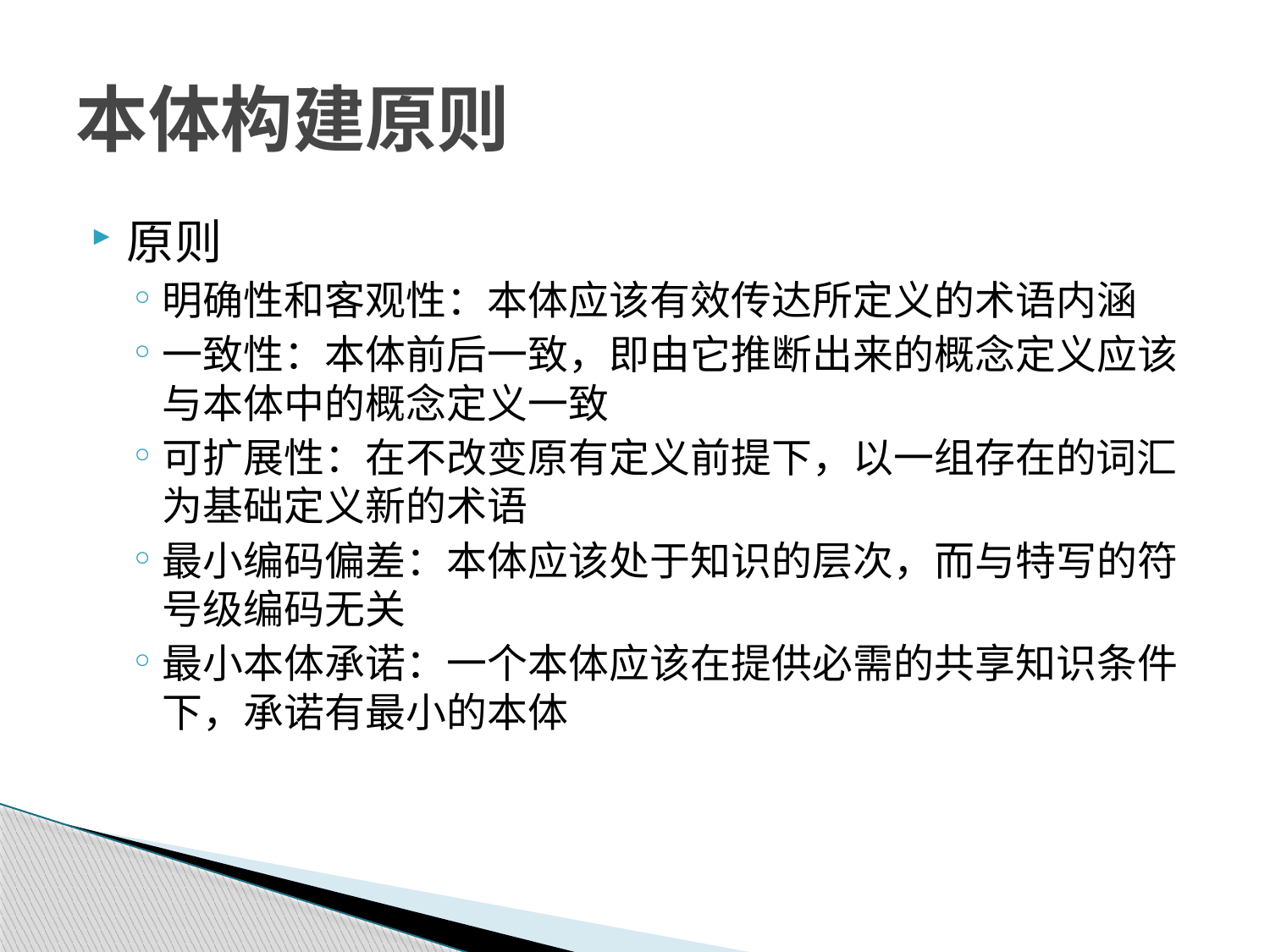

# 本体构建原则
原则
明确性和客观性：本体应该有效传达所定义的术语内涵
一致性：本体前后一致，即由它推断出来的概念定义应该与本体中的概念定义一致
可扩展性：在不改变原有定义前提下，以一组存在的词汇为基础定义新的术语
最小编码偏差：本体应该处于知识的层次，而与特写的符号级编码无关
最小本体承诺：一个本体应该在提供必需的共享知识条件下，承诺有最小的本体